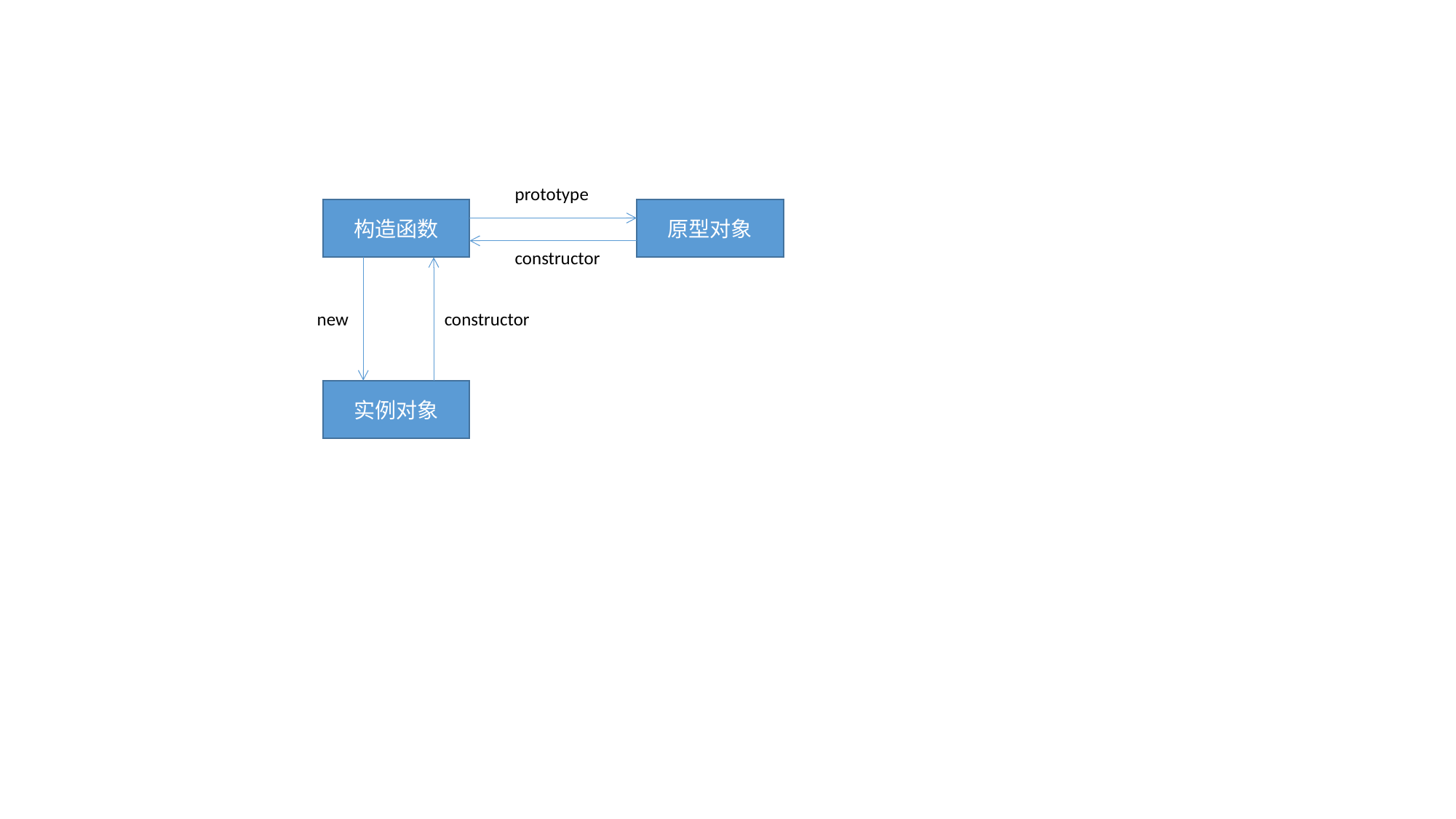

prototype
构造函数
原型对象
constructor
new
constructor
实例对象